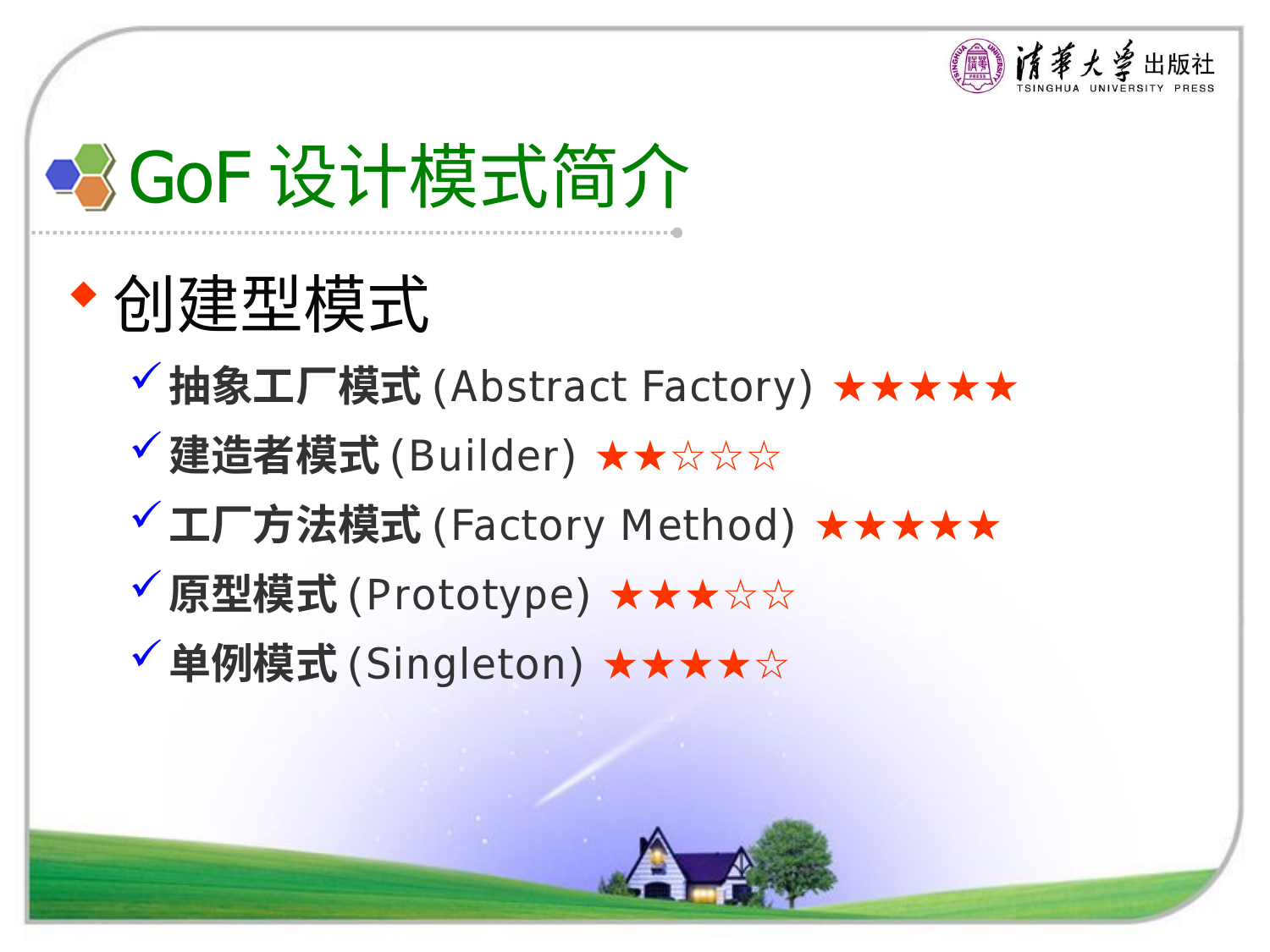

# GoF设计模式简介
创建型模式
抽象工厂模式(Abstract Factory) ★★★★★
建造者模式(Builder) ★★☆☆☆
工厂方法模式(Factory Method) ★★★★★
原型模式(Prototype) ★★★☆☆
单例模式(Singleton) ★★★★☆